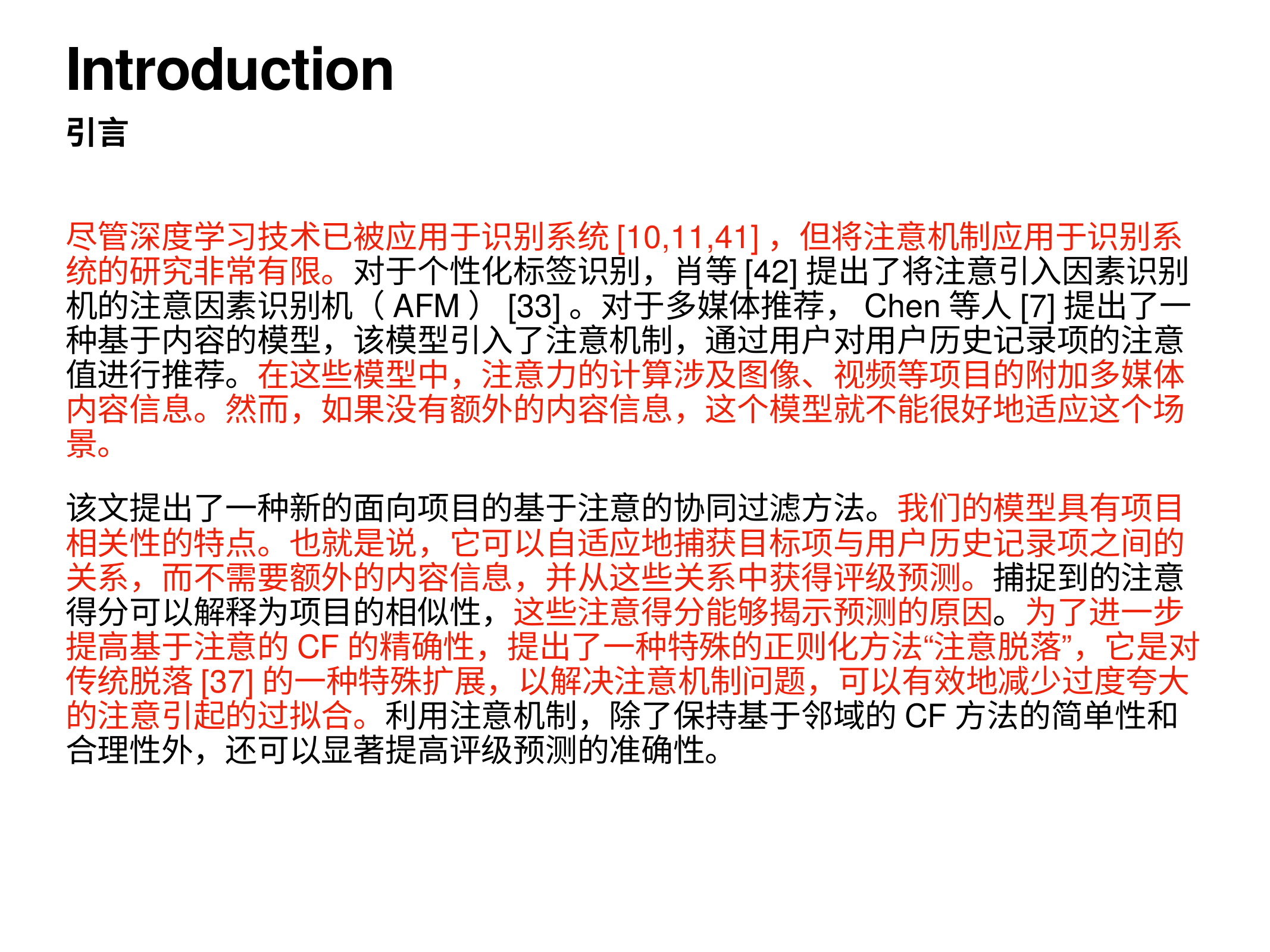

# Introduction
引言
尽管深度学习技术已被应用于识别系统[10,11,41]，但将注意机制应用于识别系统的研究非常有限。对于个性化标签识别，肖等[42]提出了将注意引入因素识别机的注意因素识别机（AFM）[33]。对于多媒体推荐，Chen等人[7]提出了一种基于内容的模型，该模型引入了注意机制，通过用户对用户历史记录项的注意值进行推荐。在这些模型中，注意力的计算涉及图像、视频等项目的附加多媒体内容信息。然而，如果没有额外的内容信息，这个模型就不能很好地适应这个场景。
该文提出了一种新的面向项目的基于注意的协同过滤方法。我们的模型具有项目相关性的特点。也就是说，它可以自适应地捕获目标项与用户历史记录项之间的关系，而不需要额外的内容信息，并从这些关系中获得评级预测。捕捉到的注意得分可以解释为项目的相似性，这些注意得分能够揭示预测的原因。为了进一步提高基于注意的CF的精确性，提出了一种特殊的正则化方法“注意脱落”，它是对传统脱落[37]的一种特殊扩展，以解决注意机制问题，可以有效地减少过度夸大的注意引起的过拟合。利用注意机制，除了保持基于邻域的CF方法的简单性和合理性外，还可以显著提高评级预测的准确性。